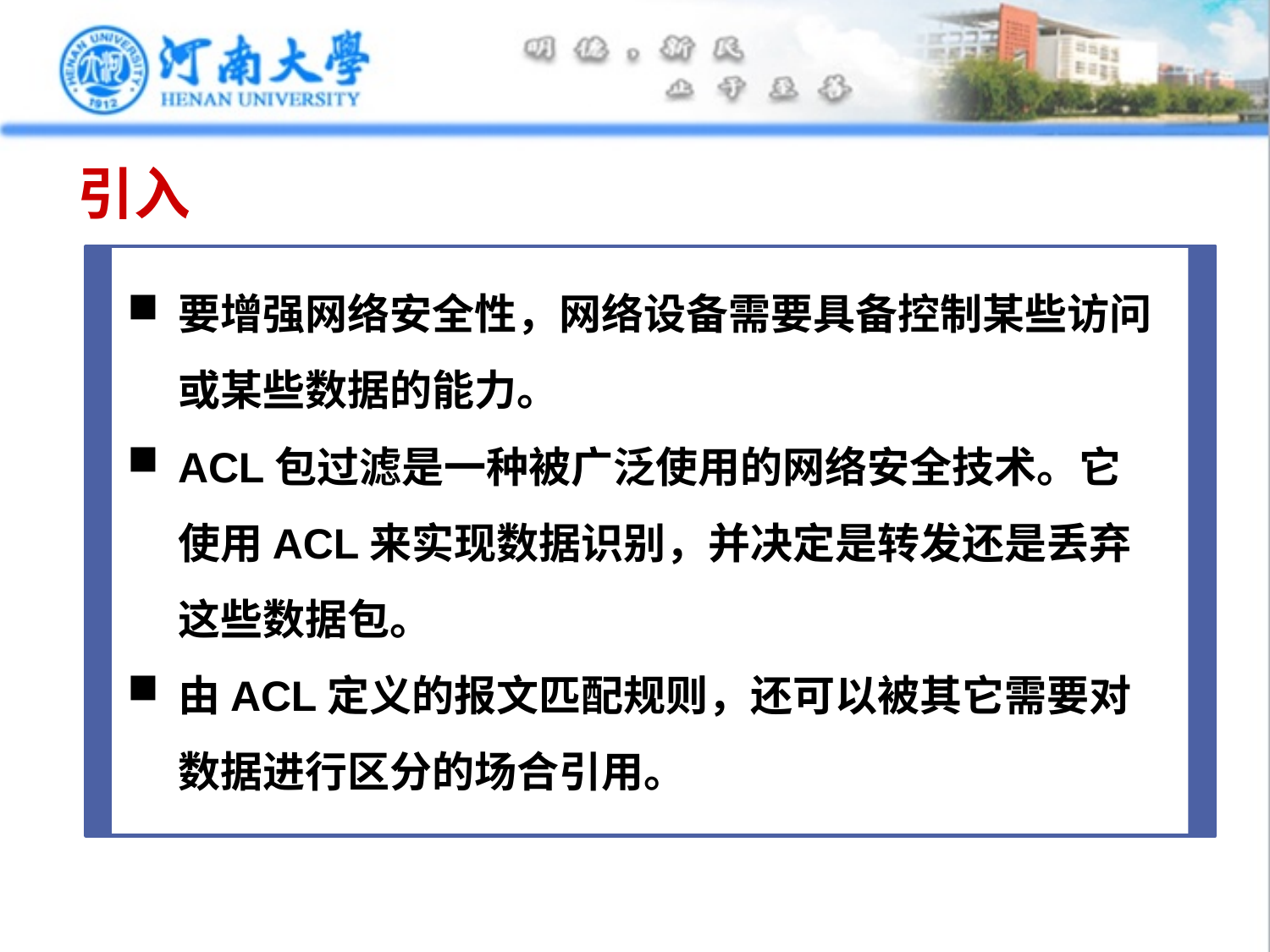

引入

要增强网络安全性，网络设备需要具备控制某些访问或某些数据的能力。
ACL包过滤是一种被广泛使用的网络安全技术。它使用ACL来实现数据识别，并决定是转发还是丢弃这些数据包。
由ACL定义的报文匹配规则，还可以被其它需要对数据进行区分的场合引用。